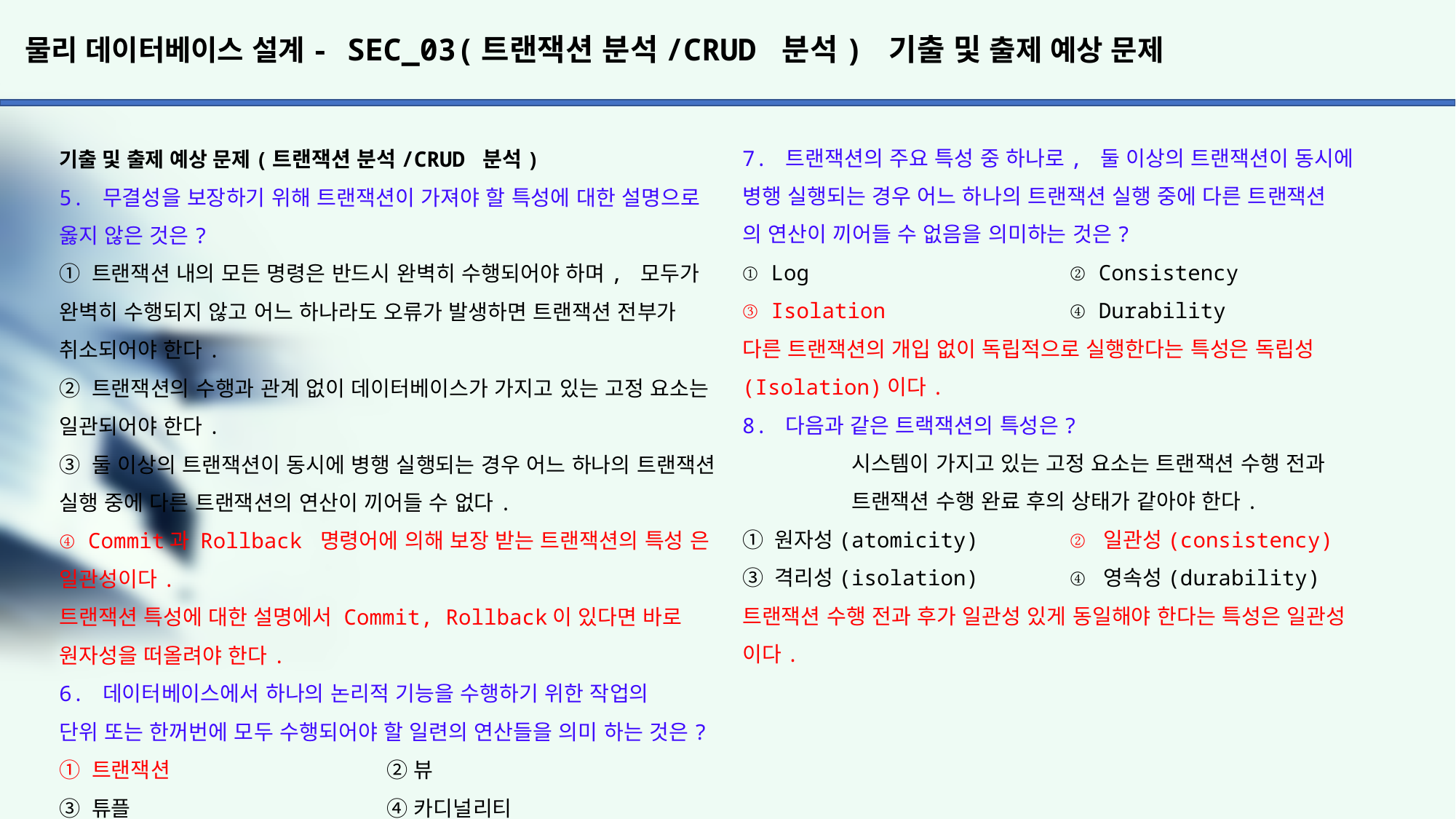

# 물리 데이터베이스 설계- SEC_03(트랜잭션 분석/CRUD 분석) 기출 및 출제 예상 문제
7. 트랜잭션의 주요 특성 중 하나로, 둘 이상의 트랜잭션이 동시에
병행 실행되는 경우 어느 하나의 트랜잭션 실행 중에 다른 트랜잭션
의 연산이 끼어들 수 없음을 의미하는 것은?
① Log			② Consistency
③ Isolation 		④ Durability
다른 트랜잭션의 개입 없이 독립적으로 실행한다는 특성은 독립성(Isolation)이다.
8. 다음과 같은 트랙잭션의 특성은?
	시스템이 가지고 있는 고정 요소는 트랜잭션 수행 전과
	트랜잭션 수행 완료 후의 상태가 같아야 한다.
① 원자성(atomicity) 	② 일관성(consistency)
③ 격리성(isolation) 	④ 영속성(durability)
트랜잭션 수행 전과 후가 일관성 있게 동일해야 한다는 특성은 일관성
이다.
기출 및 출제 예상 문제(트랜잭션 분석/CRUD 분석)
5. 무결성을 보장하기 위해 트랜잭션이 가져야 할 특성에 대한 설명으로 옳지 않은 것은?
① 트랜잭션 내의 모든 명령은 반드시 완벽히 수행되어야 하며, 모두가 완벽히 수행되지 않고 어느 하나라도 오류가 발생하면 트랜잭션 전부가 취소되어야 한다.
② 트랜잭션의 수행과 관계 없이 데이터베이스가 가지고 있는 고정 요소는 일관되어야 한다.
③ 둘 이상의 트랜잭션이 동시에 병행 실행되는 경우 어느 하나의 트랜잭션 실행 중에 다른 트랜잭션의 연산이 끼어들 수 없다.
④ Commit과 Rollback 명령어에 의해 보장 받는 트랜잭션의 특성 은 일관성이다.
트랜잭션 특성에 대한 설명에서 Commit, Rollback이 있다면 바로
원자성을 떠올려야 한다.
6. 데이터베이스에서 하나의 논리적 기능을 수행하기 위한 작업의
단위 또는 한꺼번에 모두 수행되어야 할 일련의 연산들을 의미 하는 것은?
① 트랜잭션		② 뷰
③ 튜플			④ 카디널리티
트랜잭션(Transaction) 정의
트랜잭션은 데이터베이스의 상태를 변환시키는 하나의 논리적 기능을 수행하기 위한 작업의 단위 또는 한꺼번에 모두 수행되어야 할 일련의 연산들을 의미한다.
- 트랜잭션은 데이터베이스 시스템에서 병행 제어 및 회복 작업 시 처리되는 작업의 논리적 단위로 사용한다.
- 트랜잭션은 사용자가 시스템에 대한 서비스 요구 시 시스템이 응답하기 위한 상태 변환 과정의 작업 단위로 사용된다.